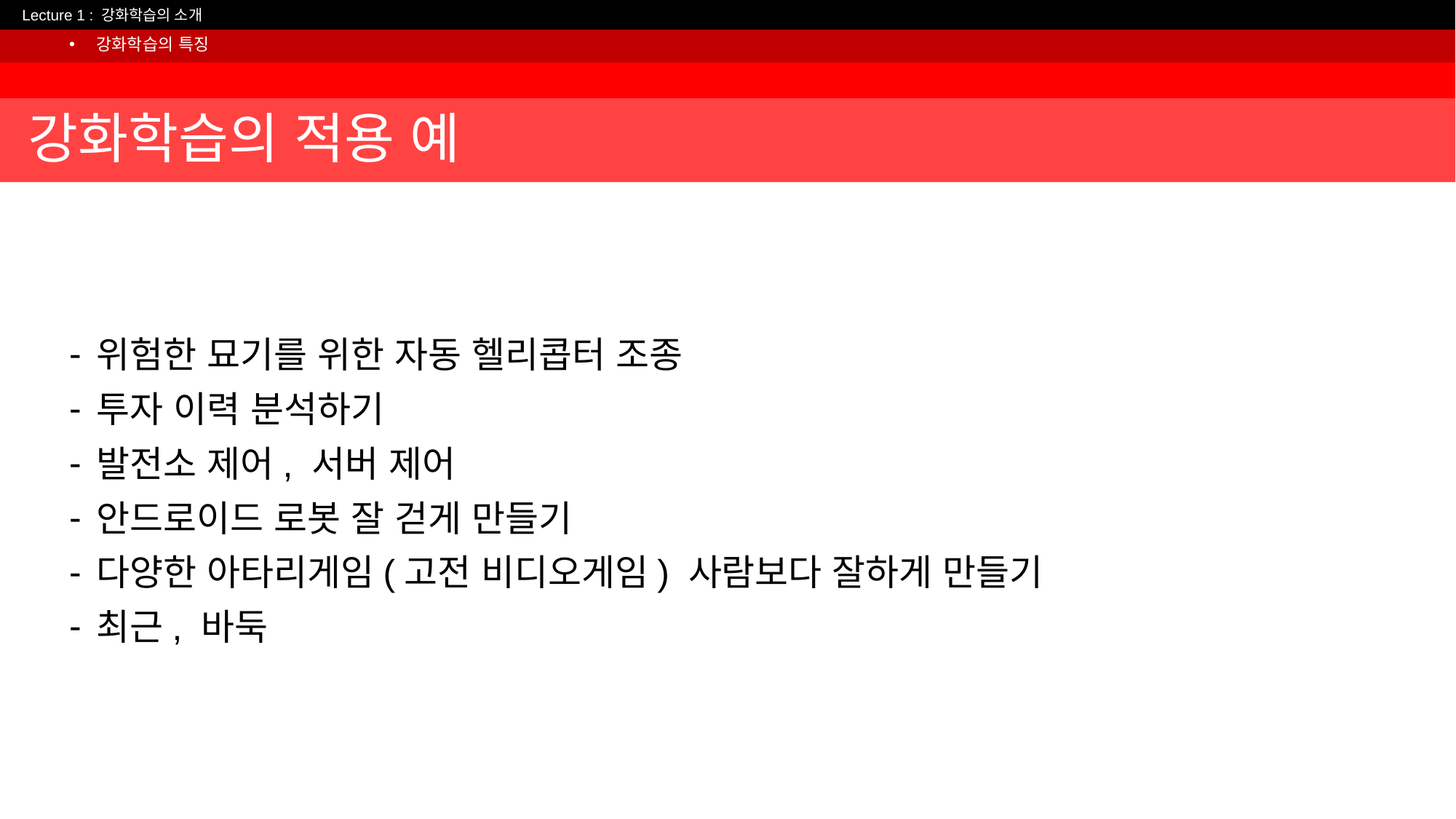

강화학습의 특징

# 강화학습의 적용 예

위험한 묘기를 위한 자동 헬리콥터 조종
투자 이력 분석하기
발전소 제어, 서버 제어
안드로이드 로봇 잘 걷게 만들기
다양한 아타리게임(고전 비디오게임) 사람보다 잘하게 만들기
최근, 바둑